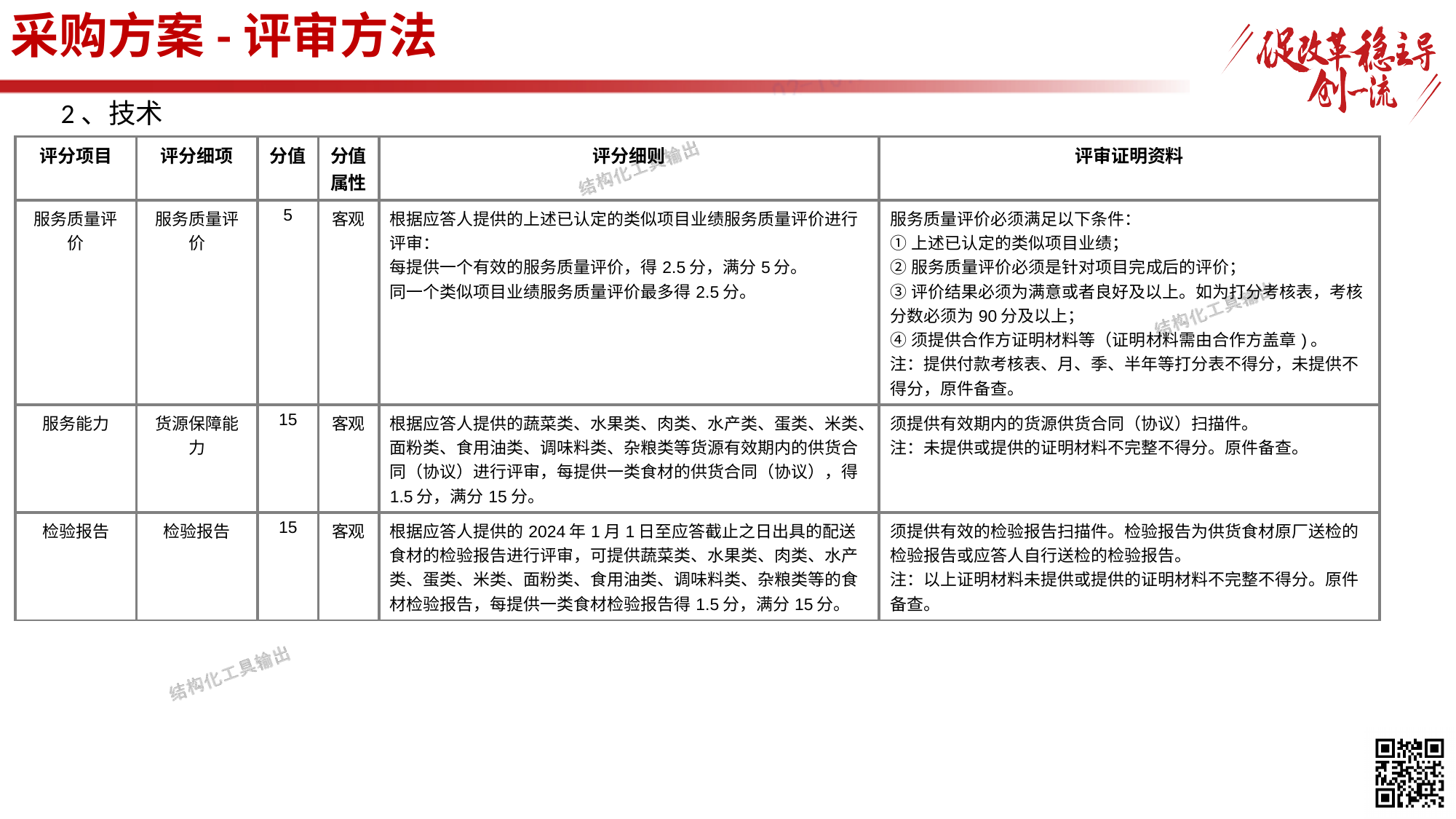

采购方案-评审方法
  2、技术
| 评分项目 | 评分细项 | 分值 | 分值属性 | 评分细则 | 评审证明资料 |
| --- | --- | --- | --- | --- | --- |
| 服务质量评价 | 服务质量评价 | 5 | 客观 | 根据应答人提供的上述已认定的类似项目业绩服务质量评价进行评审： 每提供一个有效的服务质量评价，得2.5分，满分5分。 同一个类似项目业绩服务质量评价最多得2.5分。 | 服务质量评价必须满足以下条件： ①上述已认定的类似项目业绩； ②服务质量评价必须是针对项目完成后的评价； ③评价结果必须为满意或者良好及以上。如为打分考核表，考核分数必须为90分及以上； ④须提供合作方证明材料等（证明材料需由合作方盖章)。 注：提供付款考核表、月、季、半年等打分表不得分，未提供不得分，原件备查。 |
| 服务能力 | 货源保障能力 | 15 | 客观 | 根据应答人提供的蔬菜类、水果类、肉类、水产类、蛋类、米类、面粉类、食用油类、调味料类、杂粮类等货源有效期内的供货合同（协议）进行评审，每提供一类食材的供货合同（协议），得1.5分，满分15分。 | 须提供有效期内的货源供货合同（协议）扫描件。 注：未提供或提供的证明材料不完整不得分。原件备查。 |
| 检验报告 | 检验报告 | 15 | 客观 | 根据应答人提供的2024年1月1日至应答截止之日出具的配送食材的检验报告进行评审，可提供蔬菜类、水果类、肉类、水产类、蛋类、米类、面粉类、食用油类、调味料类、杂粮类等的食材检验报告，每提供一类食材检验报告得1.5分，满分15分。 | 须提供有效的检验报告扫描件。检验报告为供货食材原厂送检的检验报告或应答人自行送检的检验报告。 注：以上证明材料未提供或提供的证明材料不完整不得分。原件备查。 |